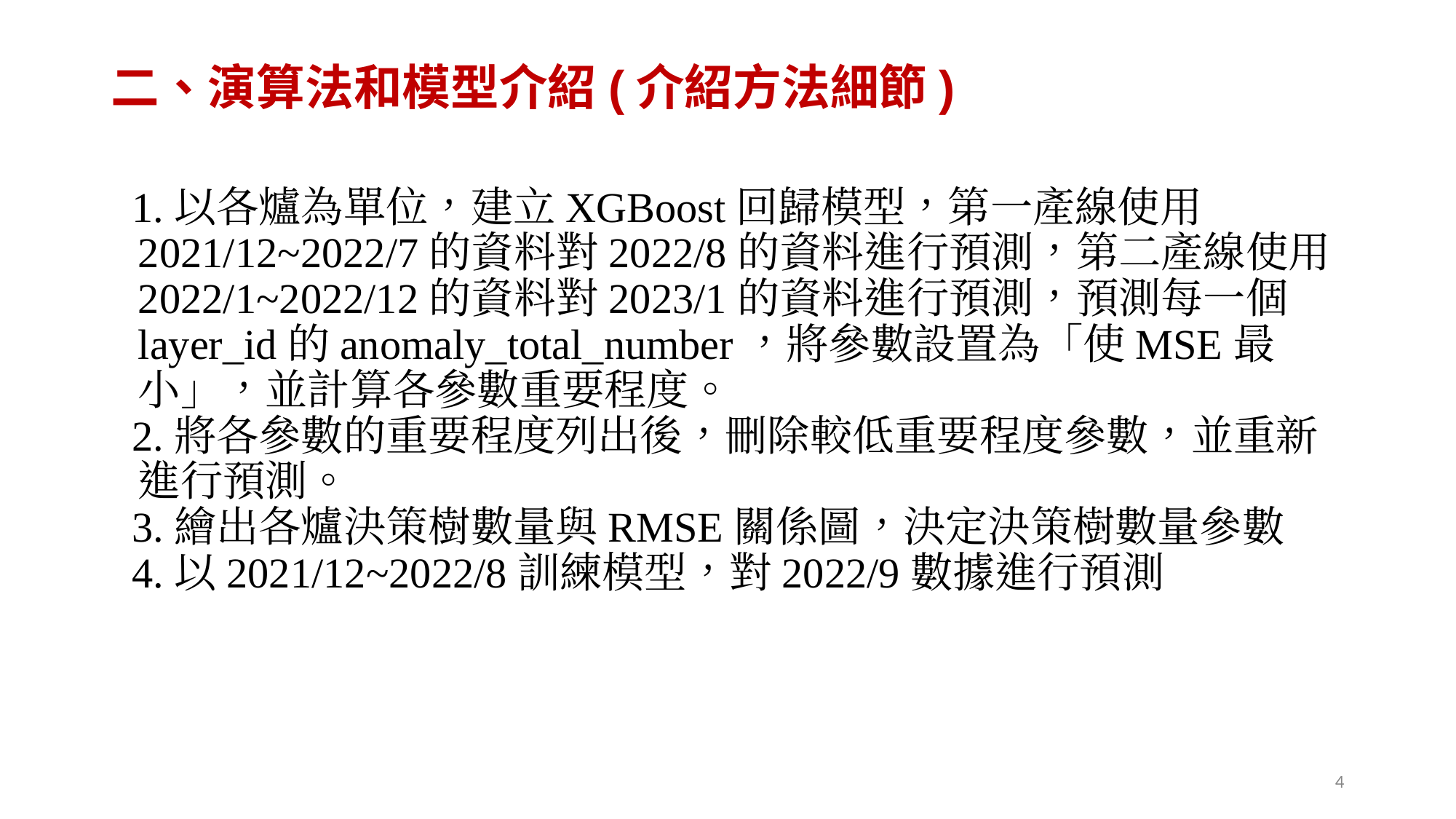

# 二、演算法和模型介紹(介紹方法細節)
1.以各爐為單位，建立XGBoost回歸模型，第一產線使用2021/12~2022/7的資料對2022/8的資料進行預測，第二產線使用2022/1~2022/12的資料對2023/1的資料進行預測，預測每一個layer_id的anomaly_total_number，將參數設置為「使MSE最小」，並計算各參數重要程度。
2.將各參數的重要程度列出後，刪除較低重要程度參數，並重新進行預測。
3.繪出各爐決策樹數量與RMSE關係圖，決定決策樹數量參數
4.以2021/12~2022/8訓練模型，對2022/9數據進行預測

4